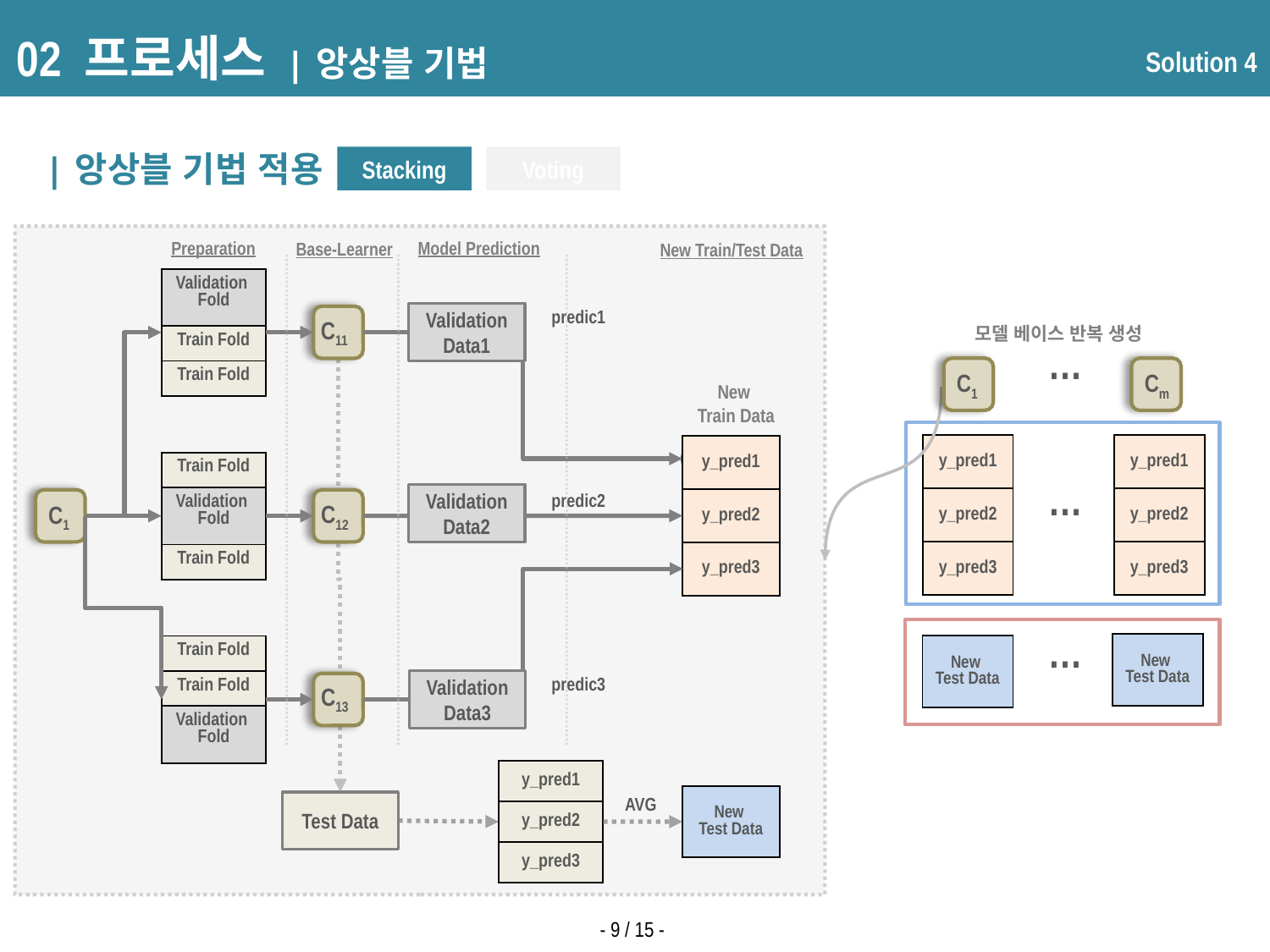

# 02 프로세스 | 앙상블 기법
Solution 4
| 앙상블 기법 적용
Stacking
Voting

Preparation
Model Prediction
Base-Learner
New Train/Test Data
| Validation Fold |
| --- |
| Train Fold |
| Train Fold |
predic1
Validation
Data1

C11
모델 베이스 반복 생성
…

C1

Cm
New
Train Data

| y\_pred1 |
| --- |
| y\_pred2 |
| y\_pred3 |
| y\_pred1 |
| --- |
| y\_pred2 |
| y\_pred3 |
| y\_pred1 |
| --- |
| y\_pred2 |
| y\_pred3 |

| Train Fold |
| --- |
| Validation Fold |
| Train Fold |
…
predic2
Validation
Data2

C1

C12

…
| New Test Data |
| --- |
| New Test Data |
| --- |
| Train Fold |
| --- |
| Train Fold |
| Validation Fold |
predic3
Validation
Data3

C13
| y\_pred1 |
| --- |
| y\_pred2 |
| y\_pred3 |
| New Test Data |
| --- |
AVG
Test Data
- 9 / 15 -